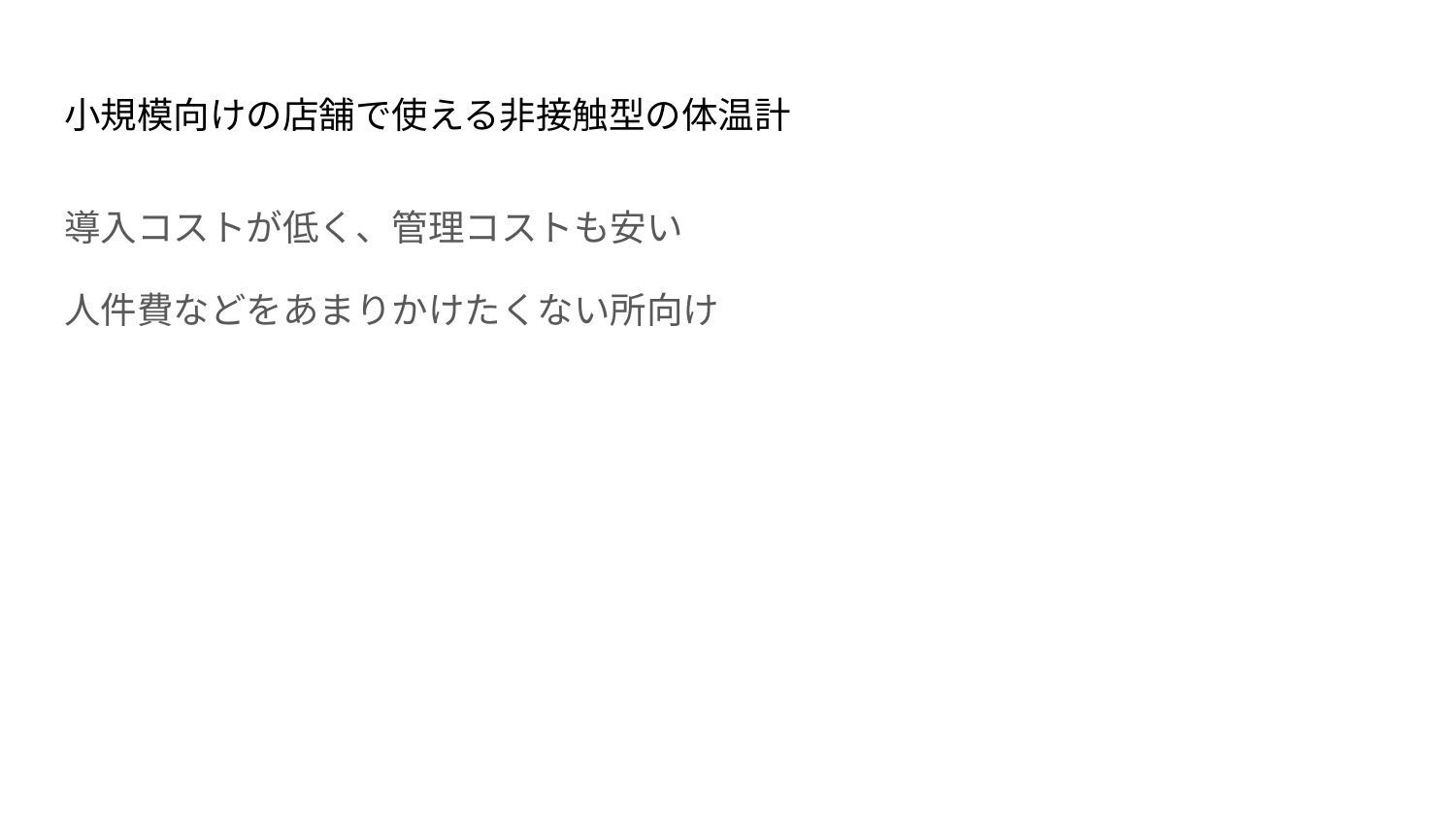

# 小規模向けの店舗で使える非接触型の体温計

導入コストが低く、管理コストも安い
人件費などをあまりかけたくない所向け